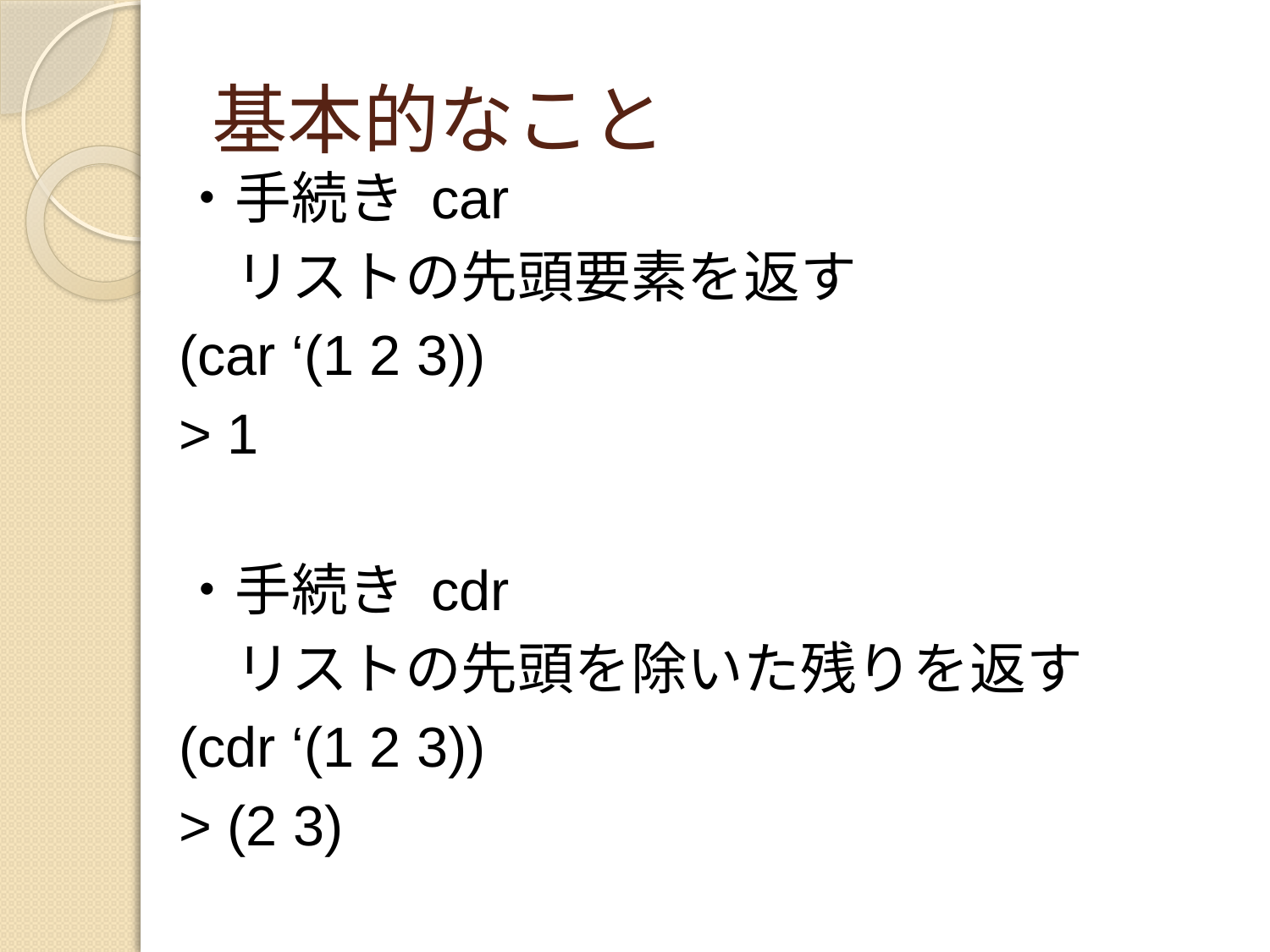

# 基本的なこと
・手続き car
　リストの先頭要素を返す
(car ‘(1 2 3))
> 1

・手続き cdr
　リストの先頭を除いた残りを返す
(cdr ‘(1 2 3))
> (2 3)